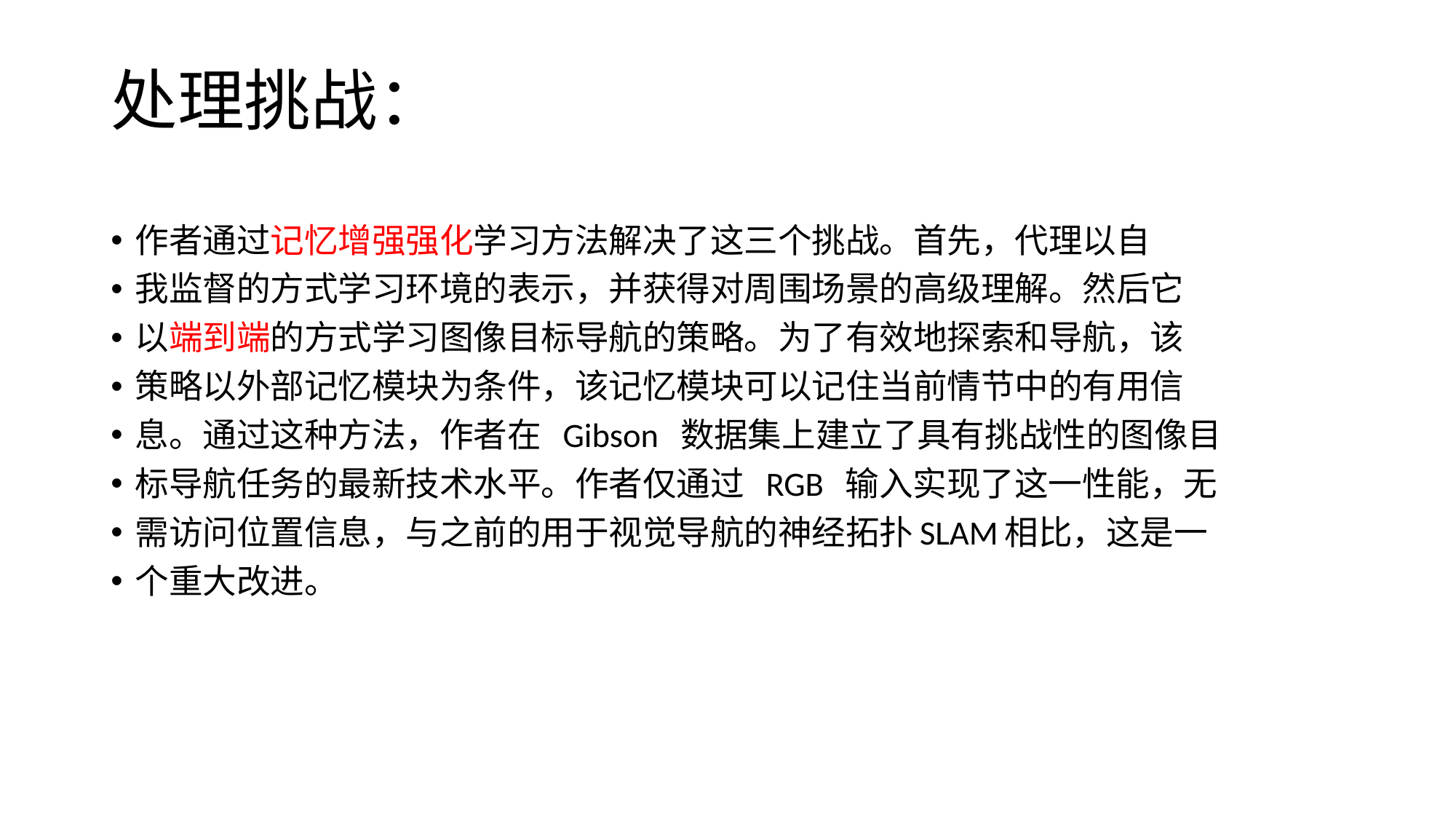

# 处理挑战：
作者通过记忆增强强化学习方法解决了这三个挑战。首先，代理以自
我监督的方式学习环境的表示，并获得对周围场景的高级理解。然后它
以端到端的方式学习图像目标导航的策略。为了有效地探索和导航，该
策略以外部记忆模块为条件，该记忆模块可以记住当前情节中的有用信
息。通过这种方法，作者在  Gibson  数据集上建立了具有挑战性的图像目
标导航任务的最新技术水平。作者仅通过  RGB  输入实现了这一性能，无
需访问位置信息，与之前的用于视觉导航的神经拓扑SLAM相比，这是一
个重大改进。